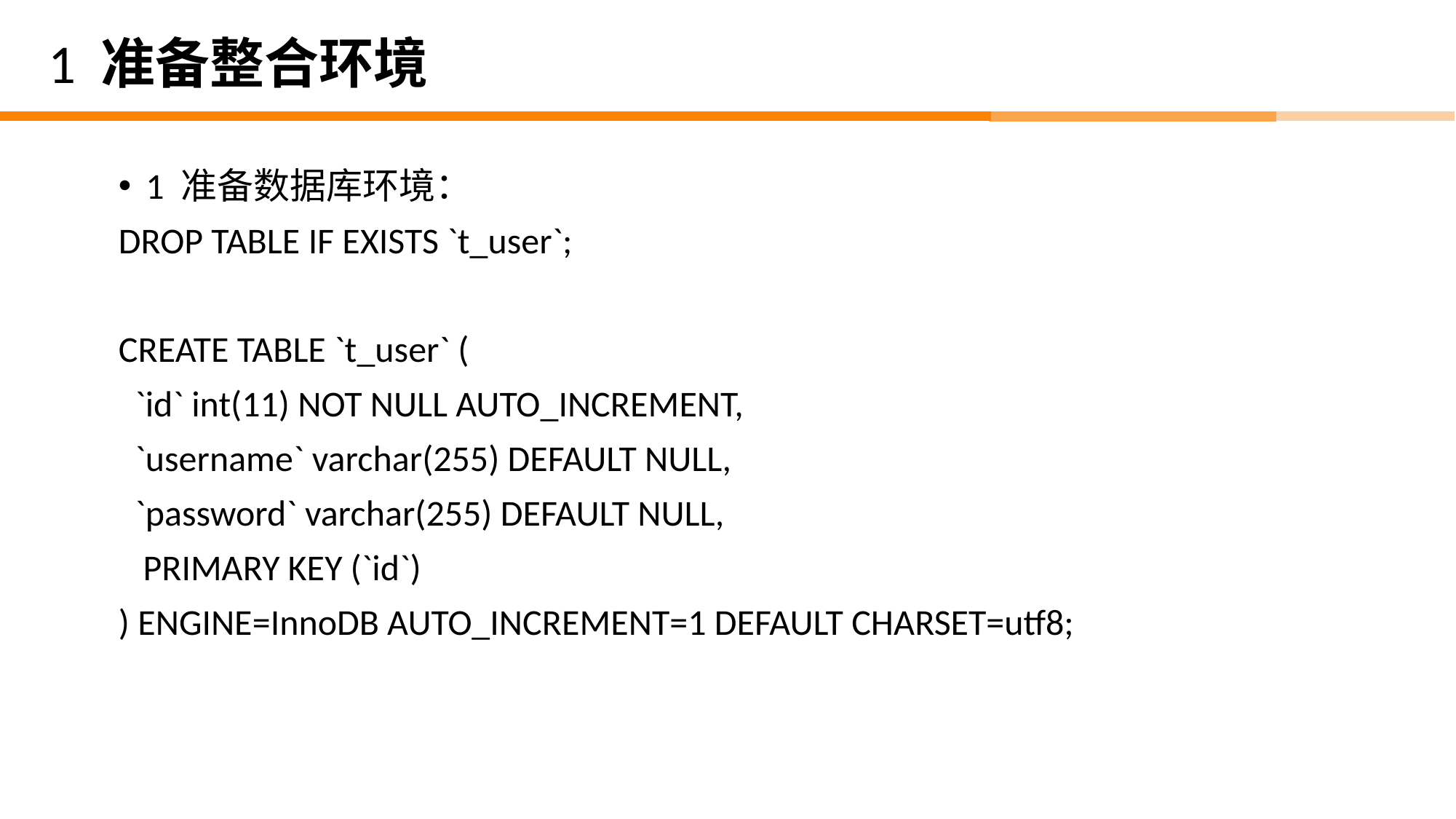

# 1 准备整合环境
1 准备数据库环境：
DROP TABLE IF EXISTS `t_user`;

CREATE TABLE `t_user` (
  `id` int(11) NOT NULL AUTO_INCREMENT,
  `username` varchar(255) DEFAULT NULL,
  `password` varchar(255) DEFAULT NULL,
   PRIMARY KEY (`id`)
) ENGINE=InnoDB AUTO_INCREMENT=1 DEFAULT CHARSET=utf8;